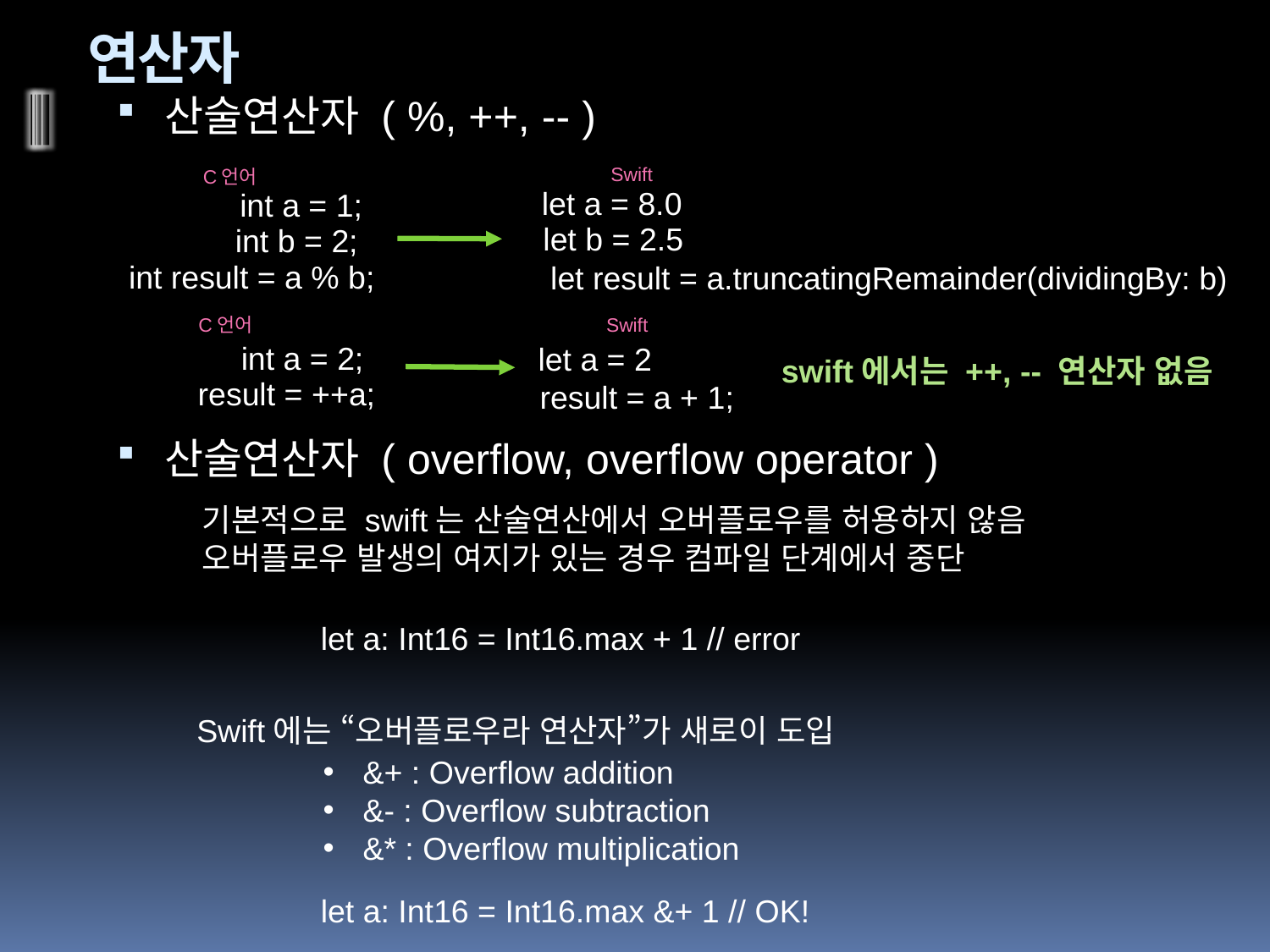

# 연산자
산술연산자 ( %, ++, -- )
Swift
C언어
let a = 8.0
int a = 1;
let b = 2.5
int b = 2;
int result = a % b;
let result = a.truncatingRemainder(dividingBy: b)
C언어
Swift
int a = 2;
let a = 2
result = ++a;
result = a + 1;
swift에서는 ++, -- 연산자 없음
산술연산자 ( overflow, overflow operator )
기본적으로 swift는 산술연산에서 오버플로우를 허용하지 않음
오버플로우 발생의 여지가 있는 경우 컴파일 단계에서 중단
let a: Int16 = Int16.max + 1 // error
Swift에는 “오버플로우라 연산자”가 새로이 도입
&+ : Overflow addition
&- : Overflow subtraction
&* : Overflow multiplication
let a: Int16 = Int16.max &+ 1 // OK!